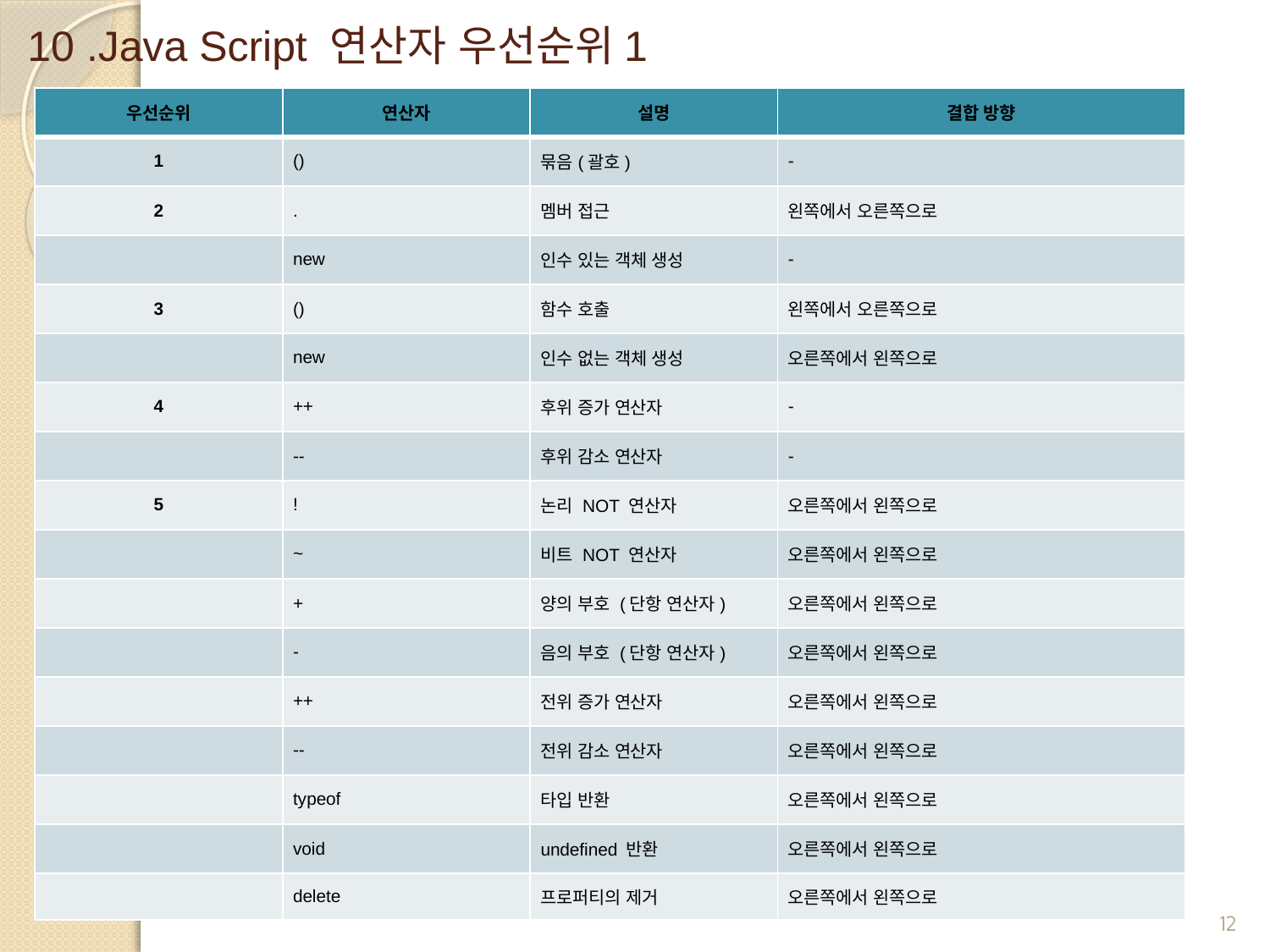

# 10 .Java Script 연산자 우선순위1
| 우선순위 | 연산자 | 설명 | 결합 방향 |
| --- | --- | --- | --- |
| 1 | () | 묶음(괄호) | - |
| 2 | . | 멤버 접근 | 왼쪽에서 오른쪽으로 |
|  | new | 인수 있는 객체 생성 | - |
| 3 | () | 함수 호출 | 왼쪽에서 오른쪽으로 |
|  | new | 인수 없는 객체 생성 | 오른쪽에서 왼쪽으로 |
| 4 | ++ | 후위 증가 연산자 | - |
|  | -- | 후위 감소 연산자 | - |
| 5 | ! | 논리 NOT 연산자 | 오른쪽에서 왼쪽으로 |
|  | ~ | 비트 NOT 연산자 | 오른쪽에서 왼쪽으로 |
|  | + | 양의 부호 (단항 연산자) | 오른쪽에서 왼쪽으로 |
|  | - | 음의 부호 (단항 연산자) | 오른쪽에서 왼쪽으로 |
|  | ++ | 전위 증가 연산자 | 오른쪽에서 왼쪽으로 |
|  | -- | 전위 감소 연산자 | 오른쪽에서 왼쪽으로 |
|  | typeof | 타입 반환 | 오른쪽에서 왼쪽으로 |
|  | void | undefined 반환 | 오른쪽에서 왼쪽으로 |
|  | delete | 프로퍼티의 제거 | 오른쪽에서 왼쪽으로 |
12